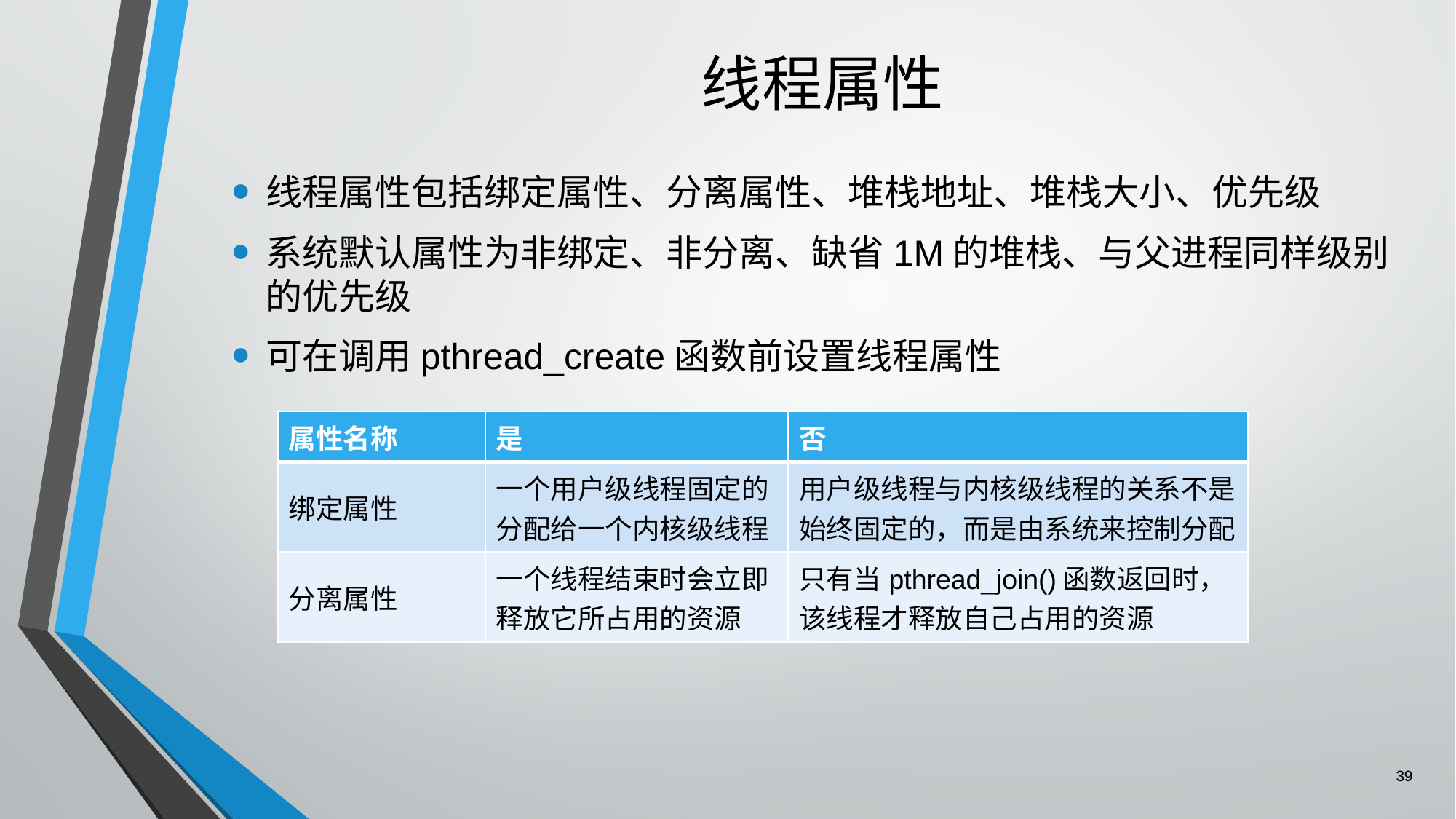

# 线程属性
线程属性包括绑定属性、分离属性、堆栈地址、堆栈大小、优先级
系统默认属性为非绑定、非分离、缺省1M的堆栈、与父进程同样级别的优先级
可在调用pthread_create函数前设置线程属性

| 属性名称 | 是 | 否 |
| --- | --- | --- |
| 绑定属性 | 一个用户级线程固定的分配给一个内核级线程 | 用户级线程与内核级线程的关系不是始终固定的，而是由系统来控制分配 |
| 分离属性 | 一个线程结束时会立即释放它所占用的资源 | 只有当pthread\_join()函数返回时，该线程才释放自己占用的资源 |
39